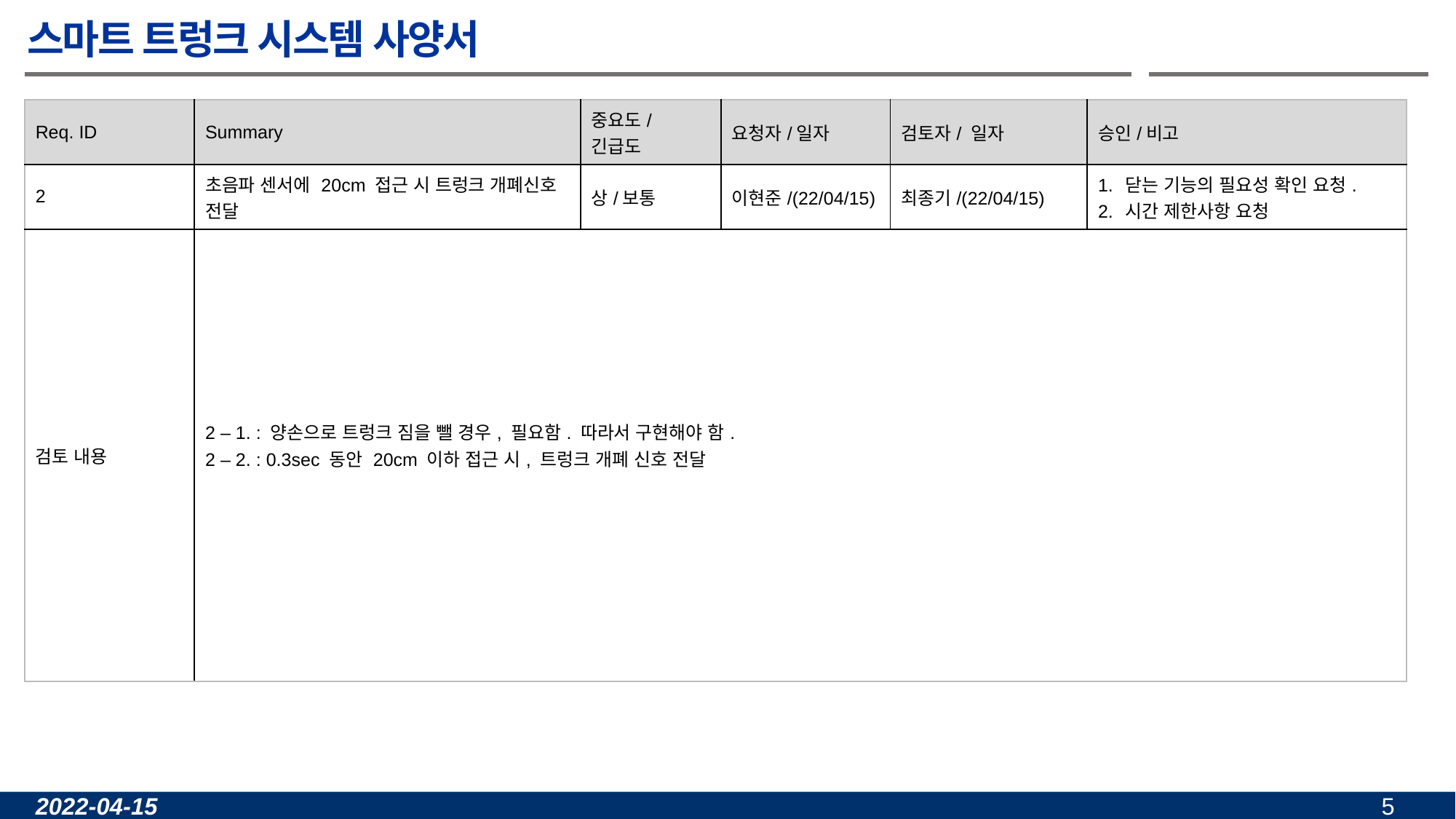

# 스마트 트렁크 시스템 사양서
| Req. ID | Summary | 중요도/ 긴급도 | 요청자/일자 | 검토자/ 일자 | 승인/비고 |
| --- | --- | --- | --- | --- | --- |
| 2 | 초음파 센서에 20cm 접근 시 트렁크 개폐신호 전달 | 상/보통 | 이현준/(22/04/15) | 최종기/(22/04/15) | 닫는 기능의 필요성 확인 요청. 시간 제한사항 요청 |
| 검토 내용 | 2 – 1. : 양손으로 트렁크 짐을 뺄 경우, 필요함. 따라서 구현해야 함. 2 – 2. : 0.3sec 동안 20cm 이하 접근 시, 트렁크 개폐 신호 전달 |  |  |  |  |
2022-04-15
5